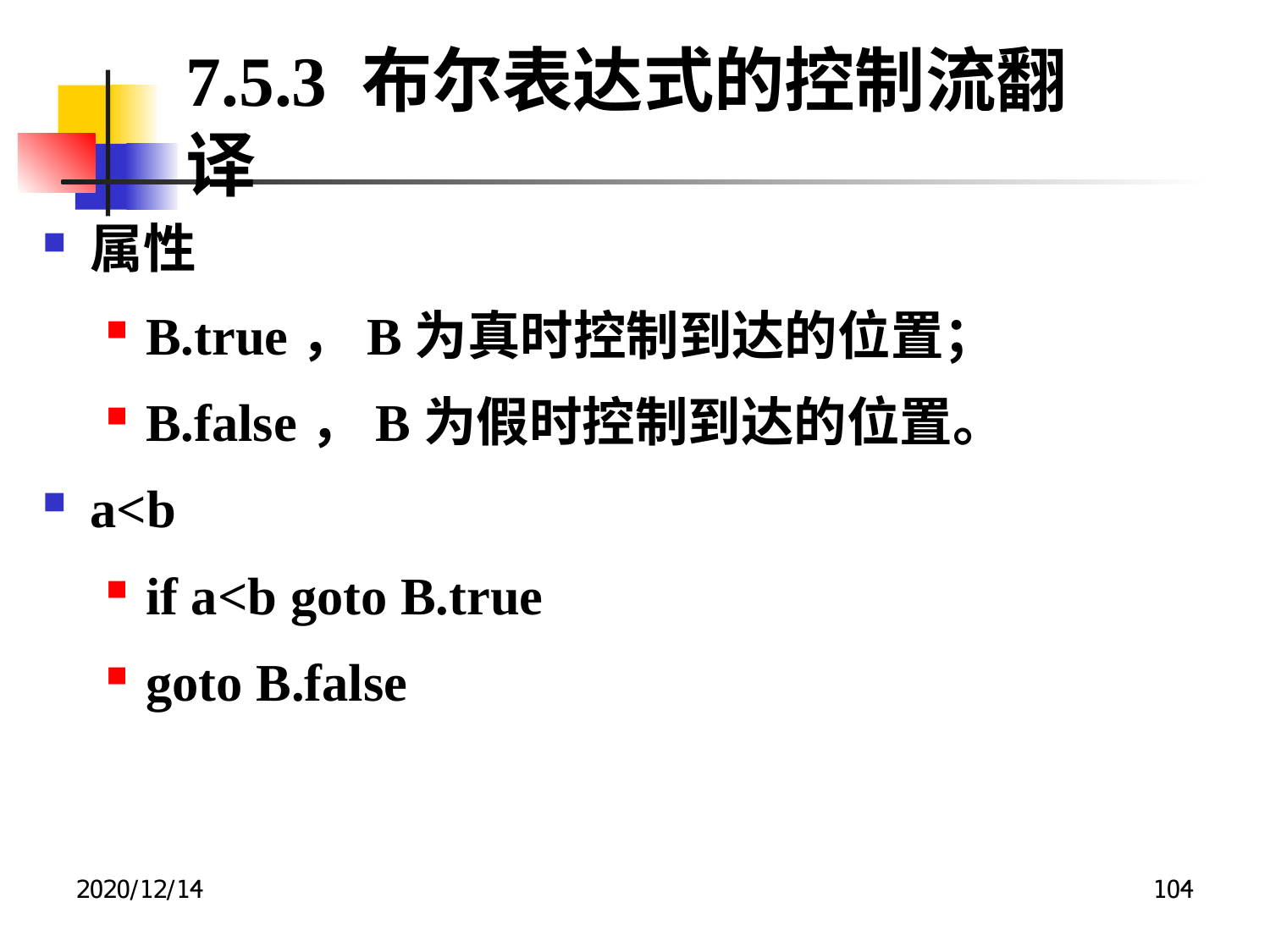

7.5.3 布尔表达式的控制流翻译
属性
B.true，B为真时控制到达的位置；
B.false，B为假时控制到达的位置。
a<b
if a<b goto B.true
goto B.false
2020/12/14
104